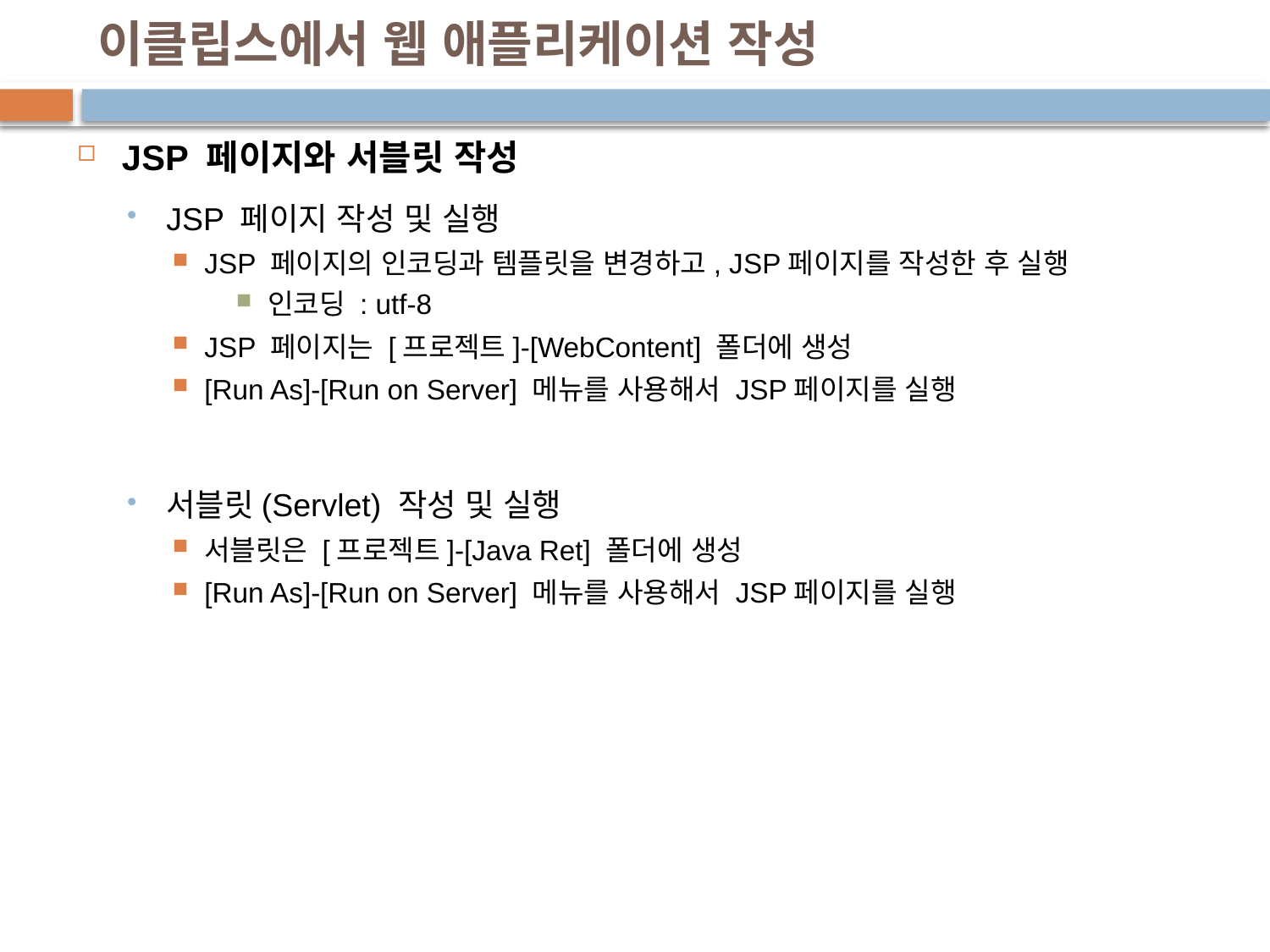

# 이클립스에서 웹 애플리케이션 작성
JSP 페이지와 서블릿 작성
JSP 페이지 작성 및 실행
JSP 페이지의 인코딩과 템플릿을 변경하고, JSP페이지를 작성한 후 실행
인코딩 : utf-8
JSP 페이지는 [프로젝트]-[WebContent] 폴더에 생성
[Run As]-[Run on Server] 메뉴를 사용해서 JSP페이지를 실행

서블릿(Servlet) 작성 및 실행
서블릿은 [프로젝트]-[Java Ret] 폴더에 생성
[Run As]-[Run on Server] 메뉴를 사용해서 JSP페이지를 실행